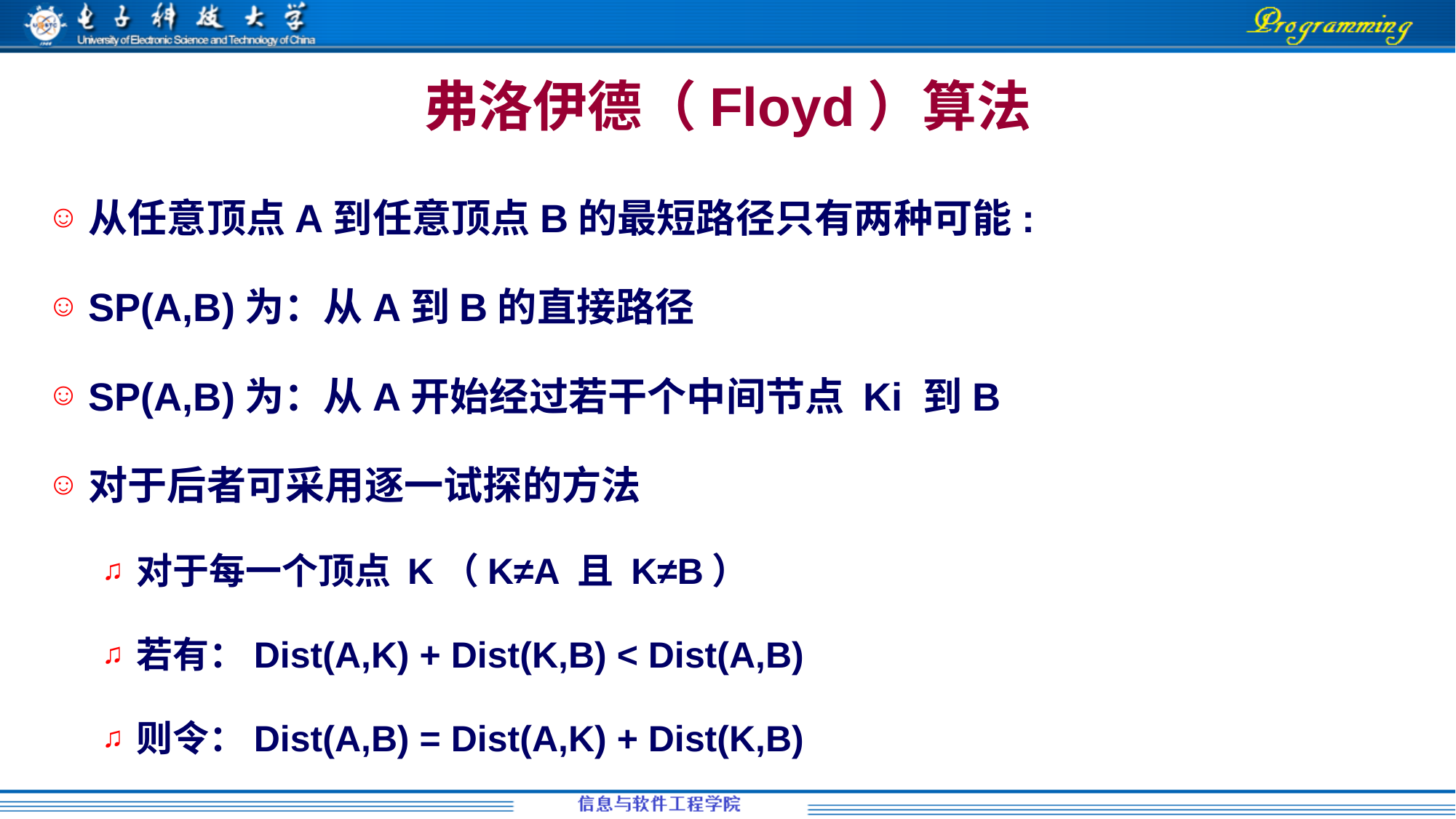

# 弗洛伊德（Floyd）算法
从任意顶点A到任意顶点B的最短路径只有两种可能:
SP(A,B)为：从A到B的直接路径
SP(A,B)为：从A开始经过若干个中间节点 Ki 到B
对于后者可采用逐一试探的方法
对于每一个顶点 K（K≠A 且 K≠B）
若有：Dist(A,K) + Dist(K,B) < Dist(A,B)
则令：Dist(A,B) = Dist(A,K) + Dist(K,B)